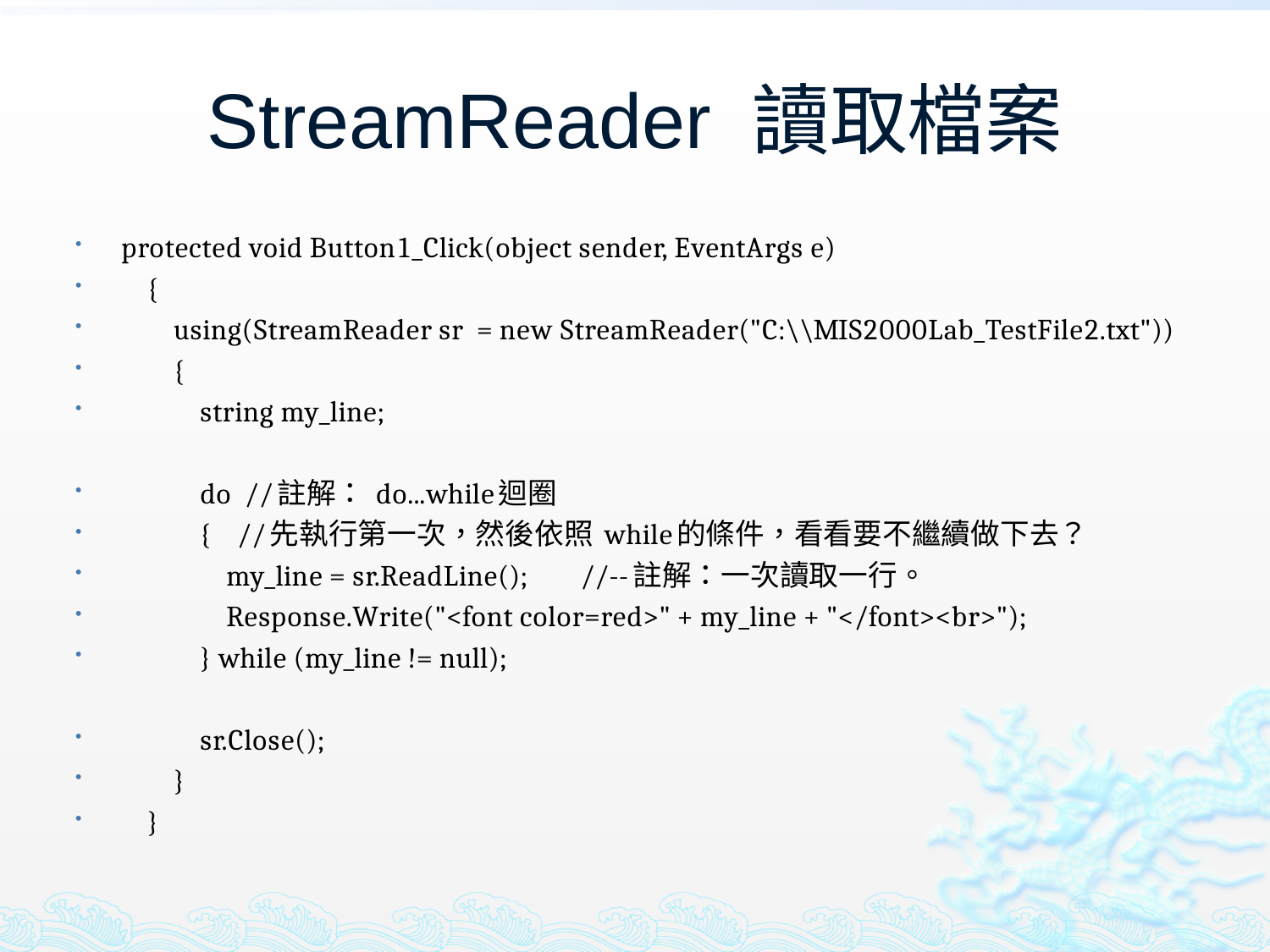

# StreamReader 讀取檔案
protected void Button1_Click(object sender, EventArgs e)
    {
        using(StreamReader sr  = new StreamReader("C:\\MIS2000Lab_TestFile2.txt"))
        {
            string my_line;

            do  //註解： do...while迴圈
            {    //先執行第一次，然後依照 while的條件，看看要不繼續做下去？
                my_line = sr.ReadLine();        //--註解：一次讀取一行。
                Response.Write("<font color=red>" + my_line + "</font><br>");
            } while (my_line != null);

            sr.Close();
        }
    }